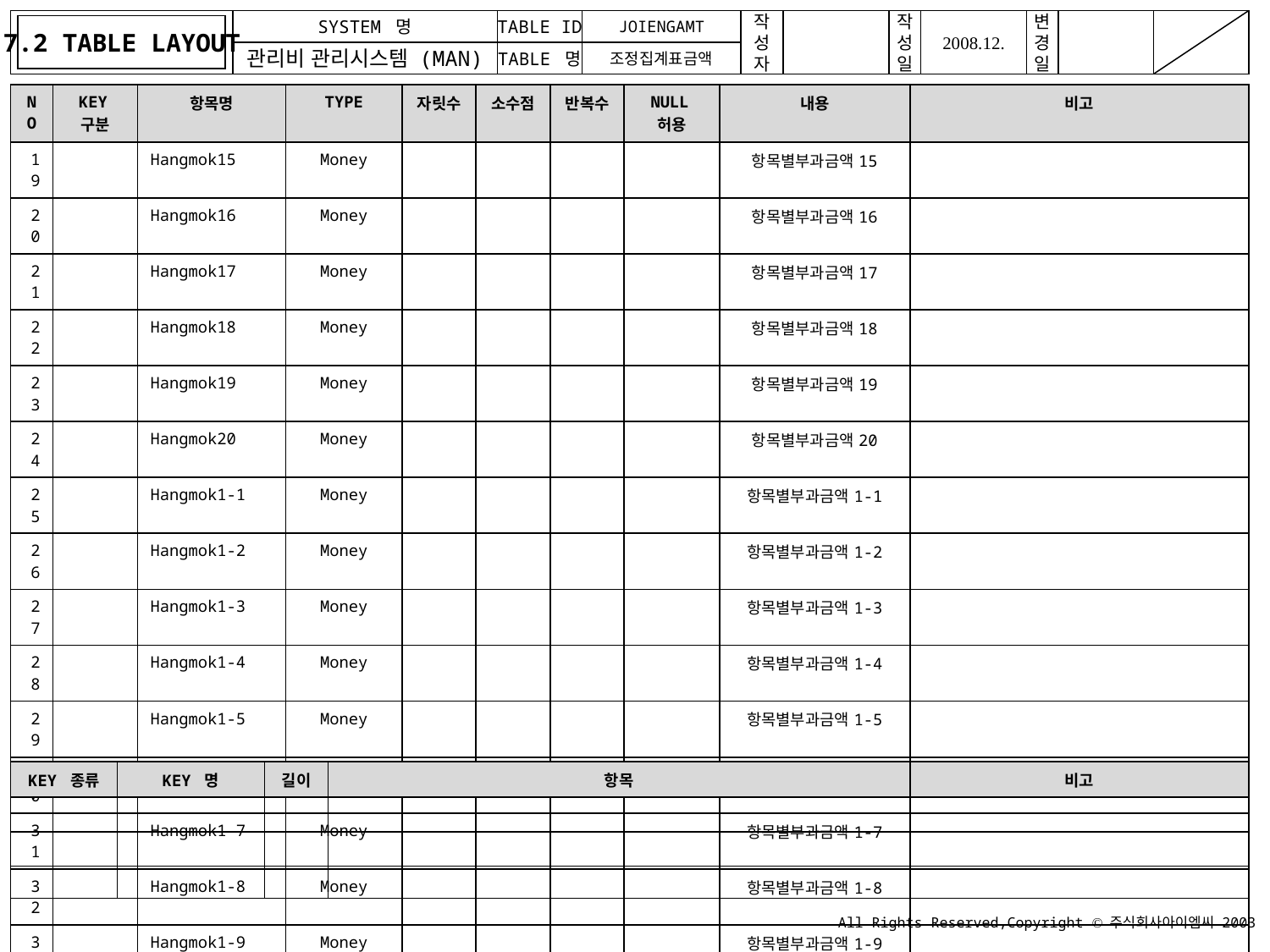

7.2 TABLE LAYOUT
JOIENGAMT
조정집계표금액
| NO | KEY구분 | 항목명 | TYPE | 자릿수 | 소수점 | 반복수 | NULL허용 | 내용 | 비고 |
| --- | --- | --- | --- | --- | --- | --- | --- | --- | --- |
| 19 |  | Hangmok15 | Money |  |  |  |  | 항목별부과금액15 |  |
| 20 |  | Hangmok16 | Money |  |  |  |  | 항목별부과금액16 |  |
| 21 |  | Hangmok17 | Money |  |  |  |  | 항목별부과금액17 |  |
| 22 |  | Hangmok18 | Money |  |  |  |  | 항목별부과금액18 |  |
| 23 |  | Hangmok19 | Money |  |  |  |  | 항목별부과금액19 |  |
| 24 |  | Hangmok20 | Money |  |  |  |  | 항목별부과금액20 |  |
| 25 |  | Hangmok1-1 | Money |  |  |  |  | 항목별부과금액1-1 |  |
| 26 |  | Hangmok1-2 | Money |  |  |  |  | 항목별부과금액1-2 |  |
| 27 |  | Hangmok1-3 | Money |  |  |  |  | 항목별부과금액1-3 |  |
| 28 |  | Hangmok1-4 | Money |  |  |  |  | 항목별부과금액1-4 |  |
| 29 |  | Hangmok1-5 | Money |  |  |  |  | 항목별부과금액1-5 |  |
| 30 |  | Hangmok1-6 | Money |  |  |  |  | 항목별부과금액1-6 |  |
| 31 |  | Hangmok1-7 | Money |  |  |  |  | 항목별부과금액1-7 |  |
| 32 |  | Hangmok1-8 | Money |  |  |  |  | 항목별부과금액1-8 |  |
| 33 |  | Hangmok1-9 | Money |  |  |  |  | 항목별부과금액1-9 |  |
| 34 |  | Hangmok1-10 | Money |  |  |  |  | 항목별부과금액1-10 |  |
| 35 |  | Hangmok1-11 | Money |  |  |  |  | 항목별부과금액1-11 |  |
| 36 |  | Hangmok1-12 | Money |  |  |  |  | 항목별부과금액1-12 |  |
|  |  |  |  |  |  |  |  |  |  |
| KEY 종류 | KEY 명 | 길이 | 항목 | 비고 |
| --- | --- | --- | --- | --- |
|  |  |  |  |  |
|  |  |  |  |  |
|  |  |  |  |  |